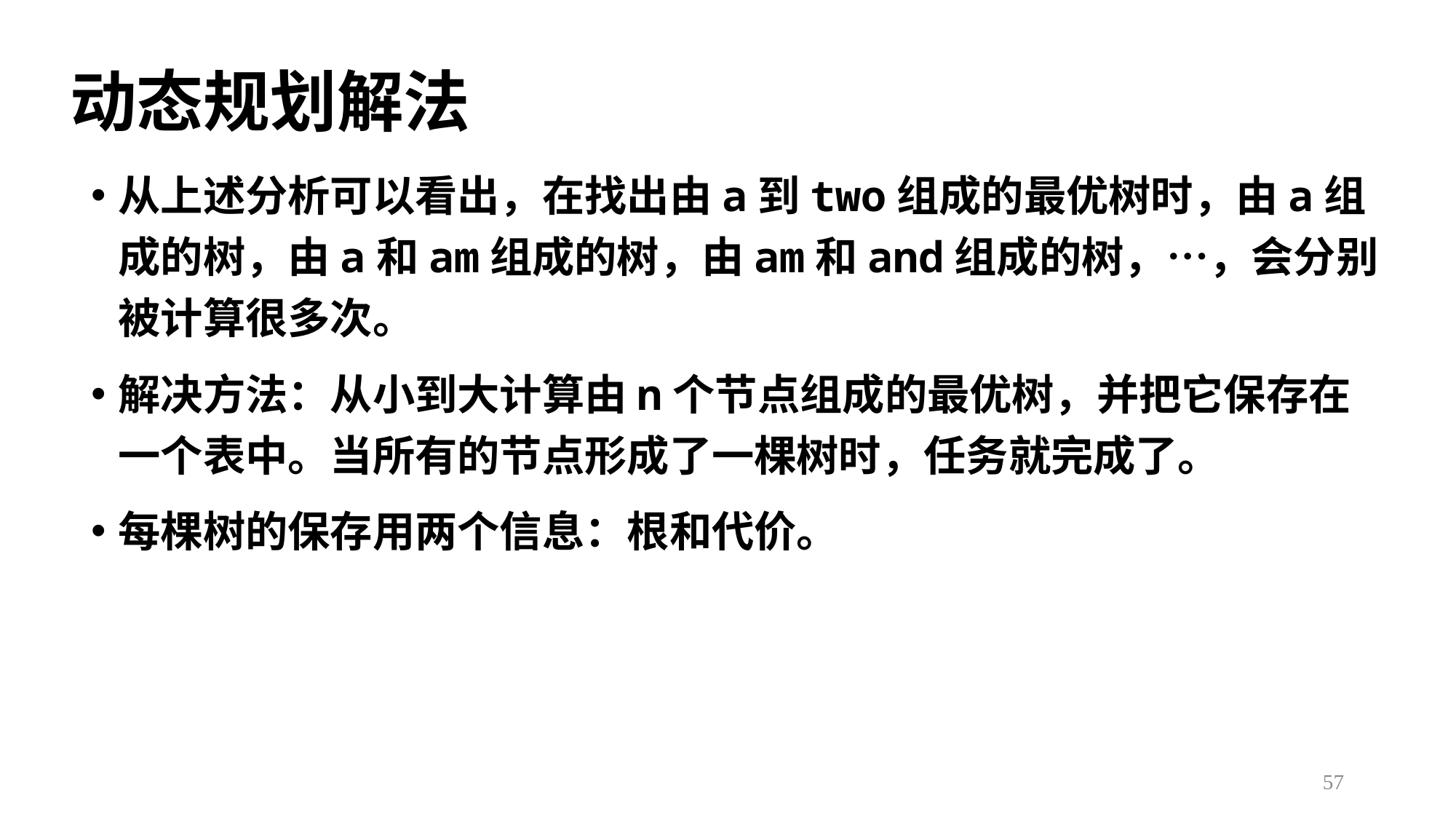

# 动态规划解法
从上述分析可以看出，在找出由a到two组成的最优树时，由a组成的树，由a和am组成的树，由am和and组成的树，…，会分别被计算很多次。
解决方法：从小到大计算由n个节点组成的最优树，并把它保存在一个表中。当所有的节点形成了一棵树时，任务就完成了。
每棵树的保存用两个信息：根和代价。
57